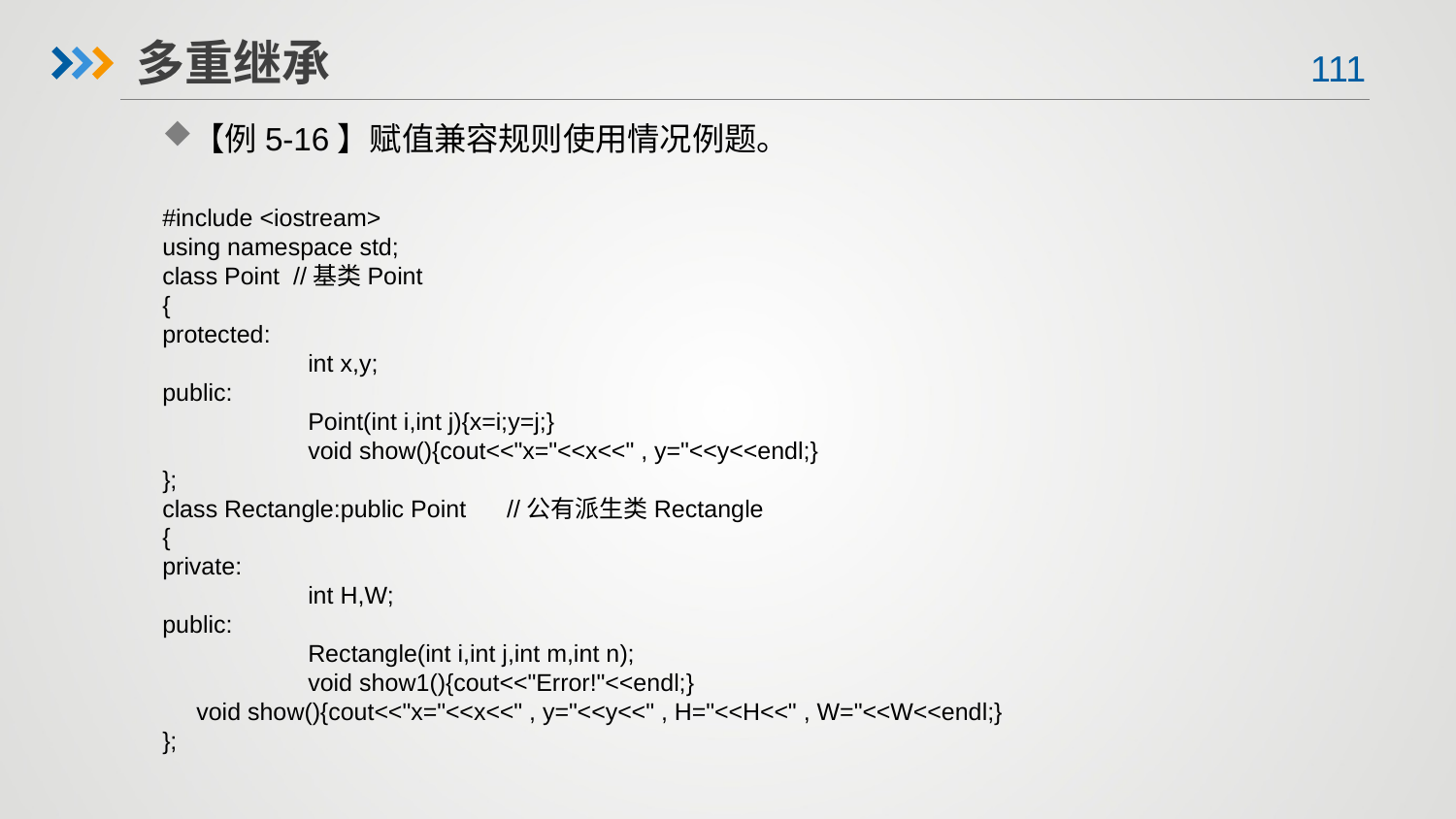

多重继承
【例5-16】赋值兼容规则使用情况例题。

#include <iostream>
using namespace std;
class Point  //基类Point
{
protected:
 	int x,y;
public:
 	Point(int i,int j){x=i;y=j;}
 	void show(){cout<<"x="<<x<<" , y="<<y<<endl;}
};
class Rectangle:public Point      //公有派生类Rectangle
{
private:
 	int H,W;
public:
 	Rectangle(int i,int j,int m,int n);
 	void show1(){cout<<"Error!"<<endl;}
     void show(){cout<<"x="<<x<<" , y="<<y<<" , H="<<H<<" , W="<<W<<endl;}
};